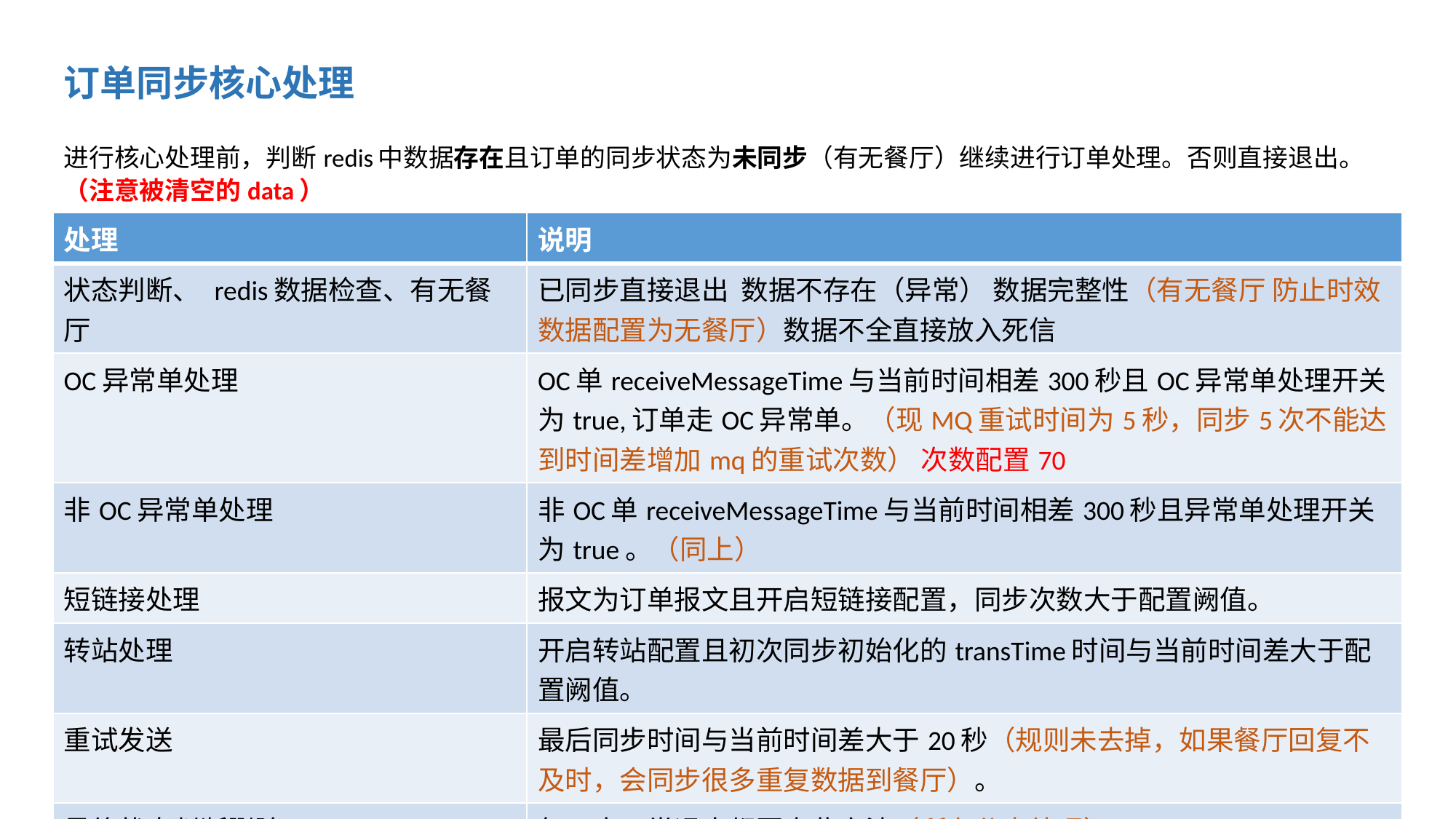

订单同步核心处理
进行核心处理前，判断redis中数据存在且订单的同步状态为未同步（有无餐厅）继续进行订单处理。否则直接退出。（注意被清空的data）
| 处理 | 说明 |
| --- | --- |
| 状态判断、 redis数据检查、有无餐厅 | 已同步直接退出 数据不存在（异常） 数据完整性（有无餐厅 防止时效数据配置为无餐厅）数据不全直接放入死信 |
| OC异常单处理 | OC单receiveMessageTime与当前时间相差300秒且OC异常单处理开关为true,订单走OC异常单。（现MQ重试时间为5秒，同步5次不能达到时间差增加mq的重试次数） 次数配置70 |
| 非OC异常单处理 | 非OC单receiveMessageTime与当前时间相差300秒且异常单处理开关为true。（同上） |
| 短链接处理 | 报文为订单报文且开启短链接配置，同步次数大于配置阙值。 |
| 转站处理 | 开启转站配置且初次同步初始化的transTime时间与当前时间差大于配置阙值。 |
| 重试发送 | 最后同步时间与当前时间差大于20秒（规则未去掉，如果餐厅回复不及时，会同步很多重复数据到餐厅）。 |
| 最终状态判断删除redis | 每一步正常退出都回走此方法（所有分支处理） |